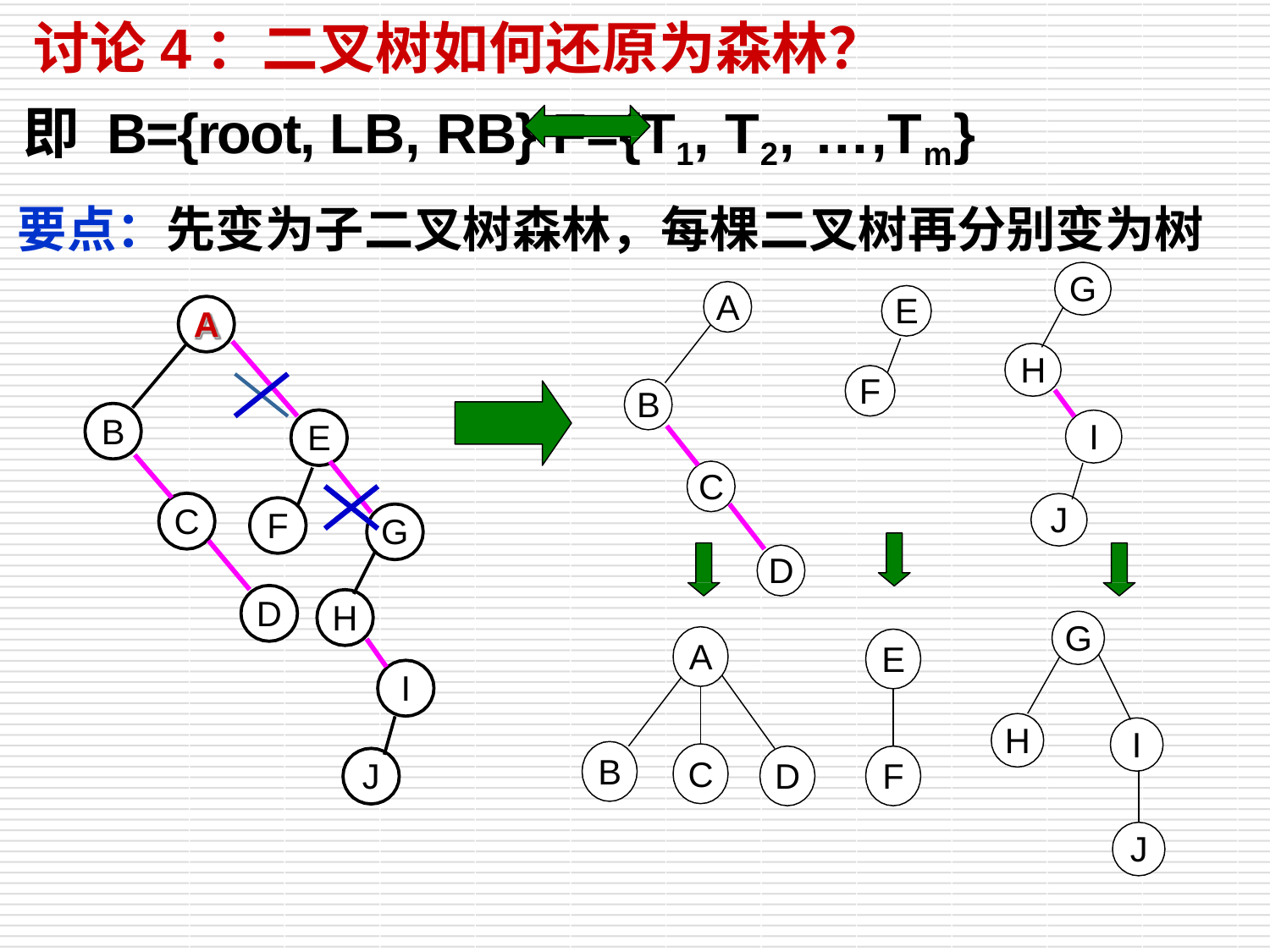

# 讨论4：二叉树如何还原为森林？
即 B={root, LB, RB} F={T1, T2, …,Tm}
要点：先变为子二叉树森林，每棵二叉树再分别变为树

G

A

E

A

H

F

B

B

I
E

C

J
C

F

G

D

D

H

G

A
E

I

H

I

B

C
D
F
J

J